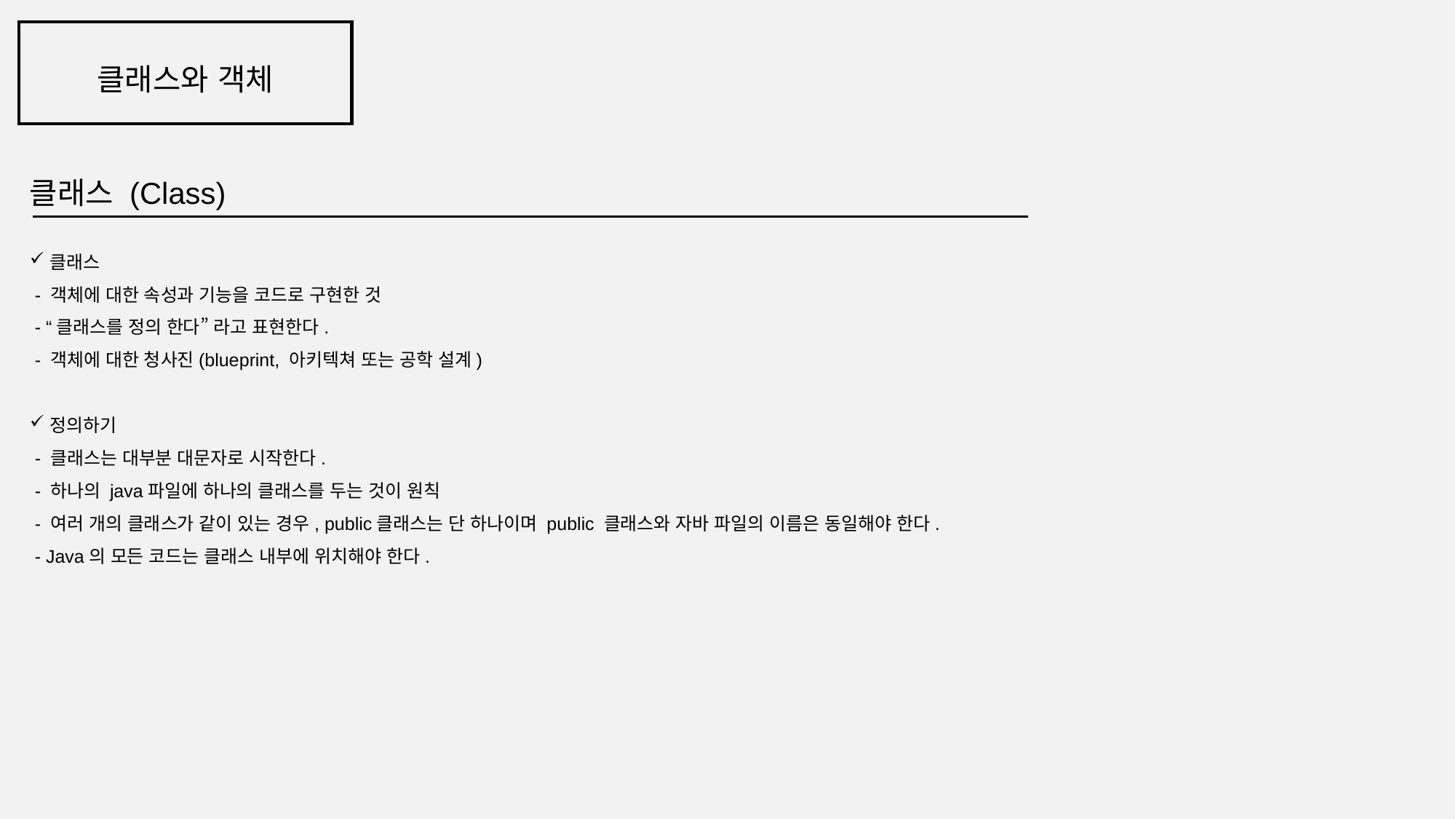

클래스와 객체
클래스 (Class)
클래스
 - 객체에 대한 속성과 기능을 코드로 구현한 것
 - “클래스를 정의 한다” 라고 표현한다.
 - 객체에 대한 청사진(blueprint, 아키텍쳐 또는 공학 설계)

정의하기
 - 클래스는 대부분 대문자로 시작한다.
 - 하나의 java파일에 하나의 클래스를 두는 것이 원칙
 - 여러 개의 클래스가 같이 있는 경우, public클래스는 단 하나이며 public 클래스와 자바 파일의 이름은 동일해야 한다.
 - Java의 모든 코드는 클래스 내부에 위치해야 한다.